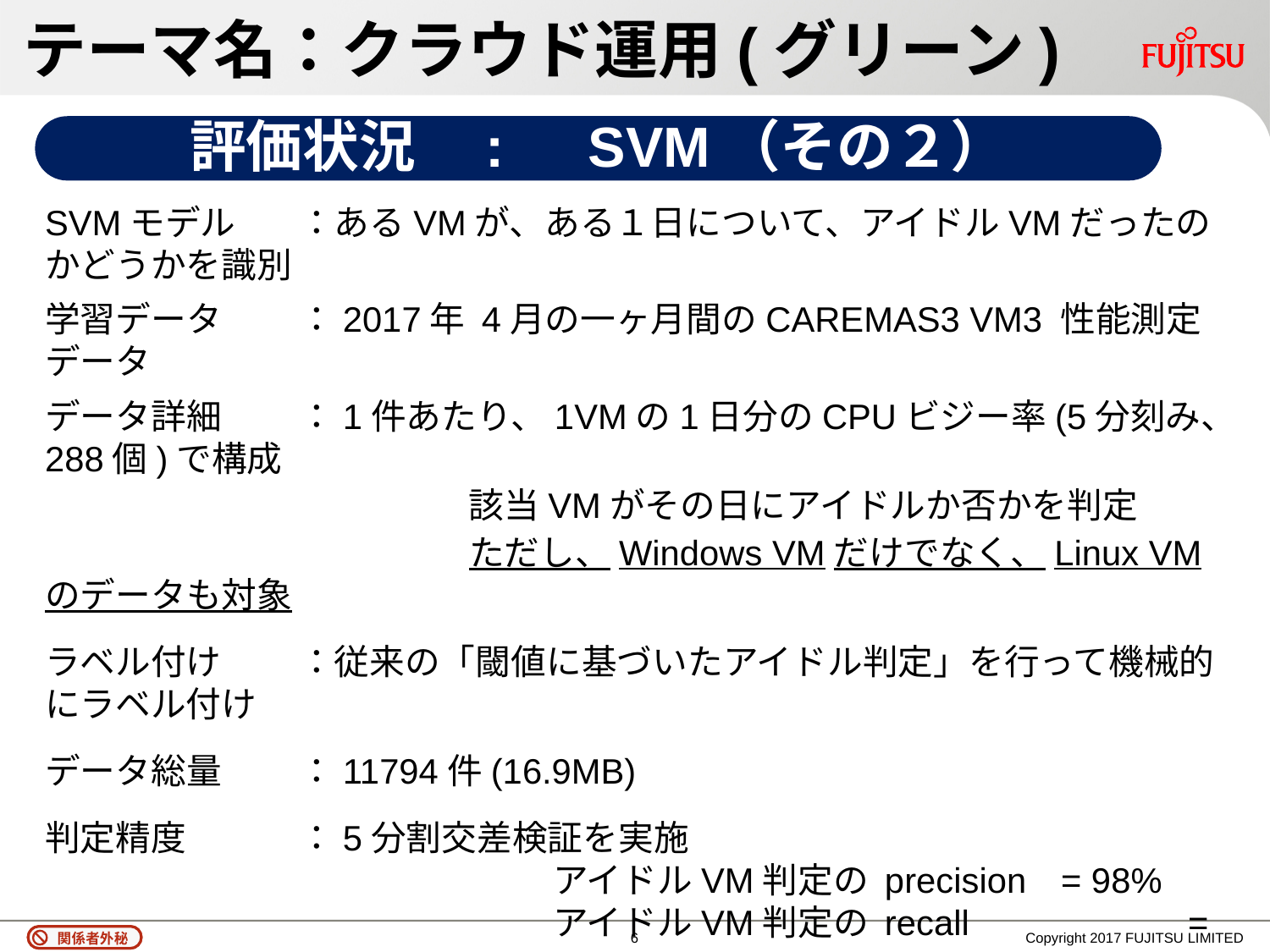

# テーマ名：クラウド運用(グリーン)
評価状況　:　SVM（その２）
SVMモデル	：あるVMが、ある１日について、アイドルVMだったのかどうかを識別
学習データ	：2017年 4月の一ヶ月間のCAREMAS3 VM3 性能測定データ
データ詳細	：1件あたり、1VMの1日分のCPUビジー率(5分刻み、288個)で構成
　　　　　　　　	　 該当VMがその日にアイドルか否かを判定
			　 ただし、Windows VMだけでなく、Linux VMのデータも対象
ラベル付け	：従来の「閾値に基づいたアイドル判定」を行って機械的にラベル付け
データ総量	：11794件(16.9MB)
判定精度 	：5分割交差検証を実施
				アイドルVM判定の precision	= 98%
				アイドルVM判定の recall		= 91~92%
学習時間 	：5分割交際検証時の、1回あたりの学習時間は22秒程度
評価　　　 	：複数のOSのデータを混在させたため精度が落ちたが、学習データを
			　 増やせば精度を向上できそう。
6
Copyright 2017 FUJITSU LIMITED